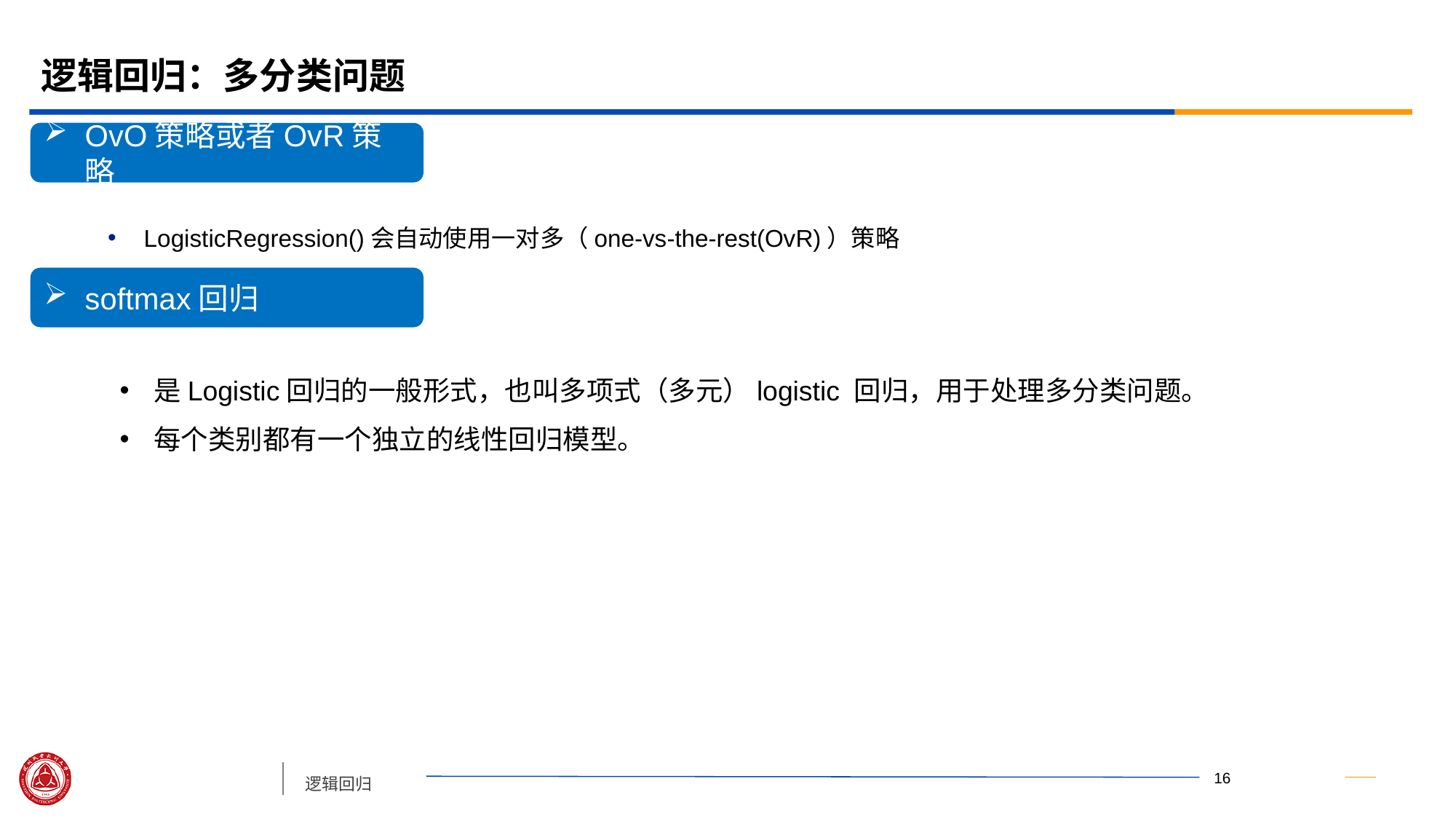

# 逻辑回归：多分类问题
OvO策略或者OvR策略
LogisticRegression()会自动使用一对多（one-vs-the-rest(OvR)）策略

softmax回归
是Logistic回归的一般形式，也叫多项式（多元）logistic 回归，用于处理多分类问题。
每个类别都有一个独立的线性回归模型。